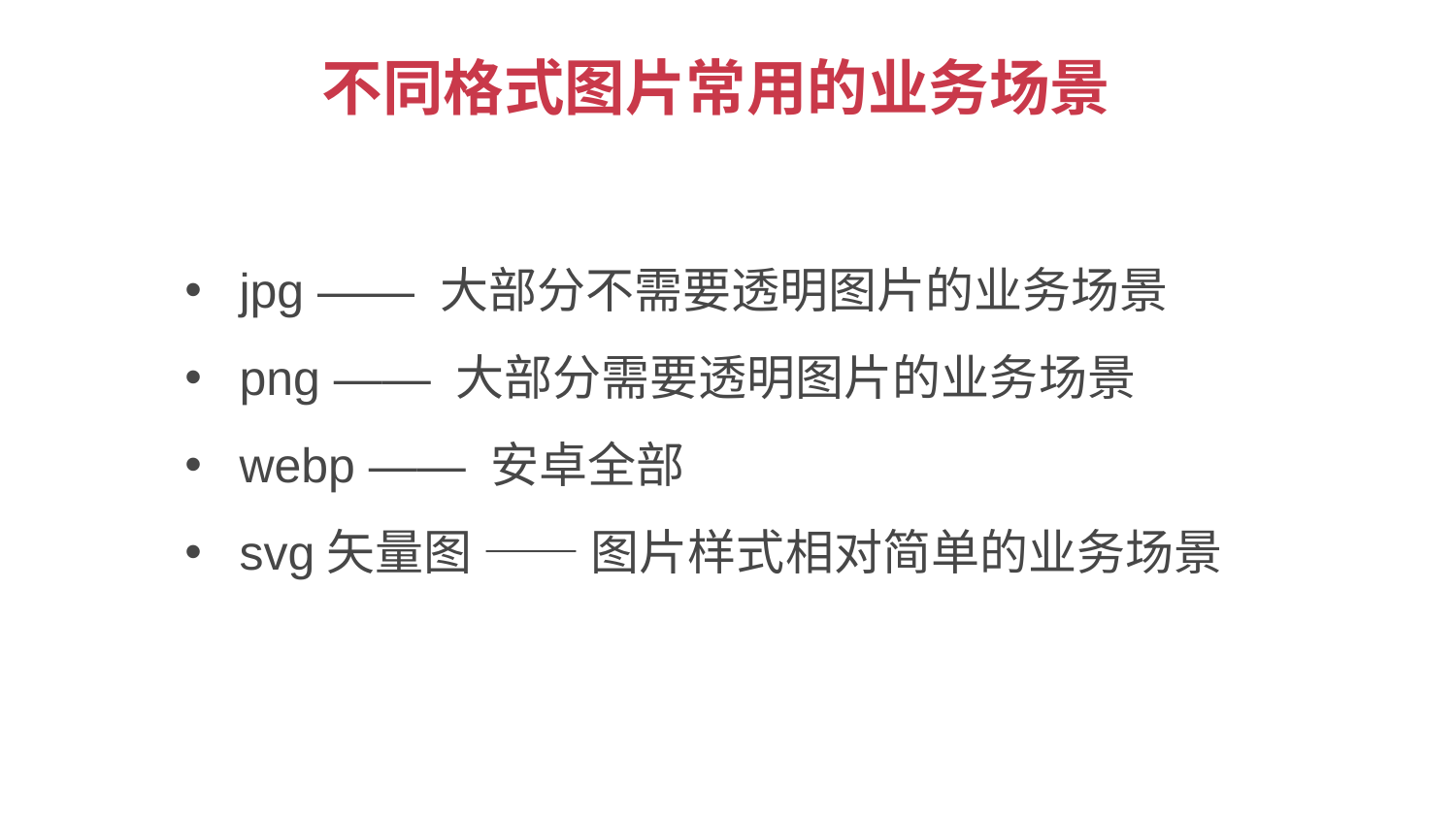

不同格式图片常用的业务场景
jpg —— 大部分不需要透明图片的业务场景
png —— 大部分需要透明图片的业务场景
webp —— 安卓全部
svg矢量图 —— 图片样式相对简单的业务场景